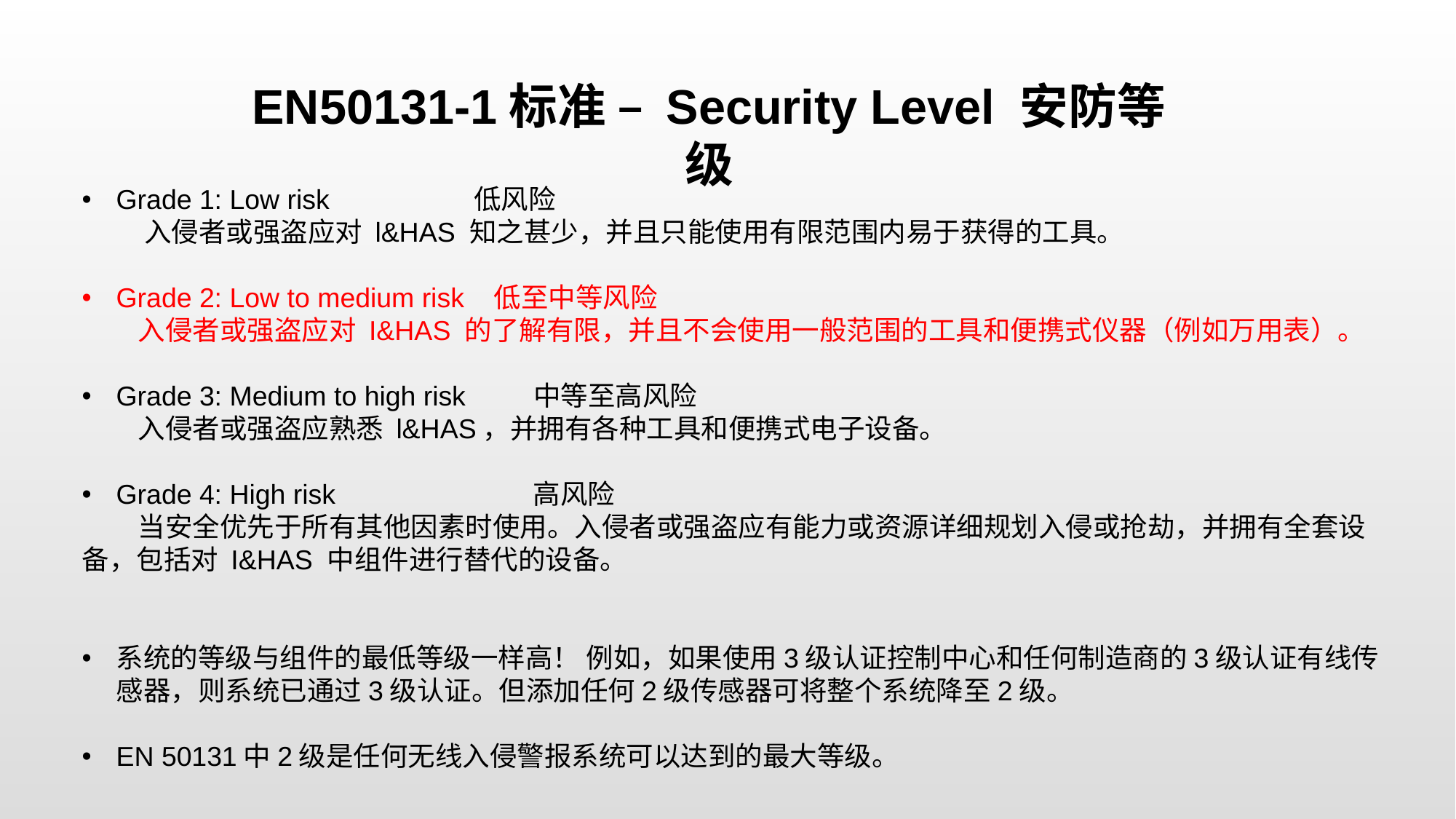

EN50131-1标准 – Security Level 安防等级

Grade 1: Low risk                  低风险
         入侵者或强盗应对 l&HAS 知之甚少，并且只能使用有限范围内易于获得的工具。

Grade 2: Low to medium risk   低至中等风险
        入侵者或强盗应对 I&HAS 的了解有限，并且不会使用一般范围的工具和便携式仪器（例如万用表）。

Grade 3: Medium to high risk        中等至高风险
        入侵者或强盗应熟悉 l&HAS，并拥有各种工具和便携式电子设备。

Grade 4: High risk                         高风险
        当安全优先于所有其他因素时使用。入侵者或强盗应有能力或资源详细规划入侵或抢劫，并拥有全套设备，包括对 I&HAS 中组件进行替代的设备。

系统的等级与组件的最低等级一样高！ 例如，如果使用3级认证控制中心和任何制造商的3级认证有线传感器，则系统已通过3级认证。但添加任何2级传感器可将整个系统降至2级。

EN 50131中2级是任何无线入侵警报系统可以达到的最大等级。